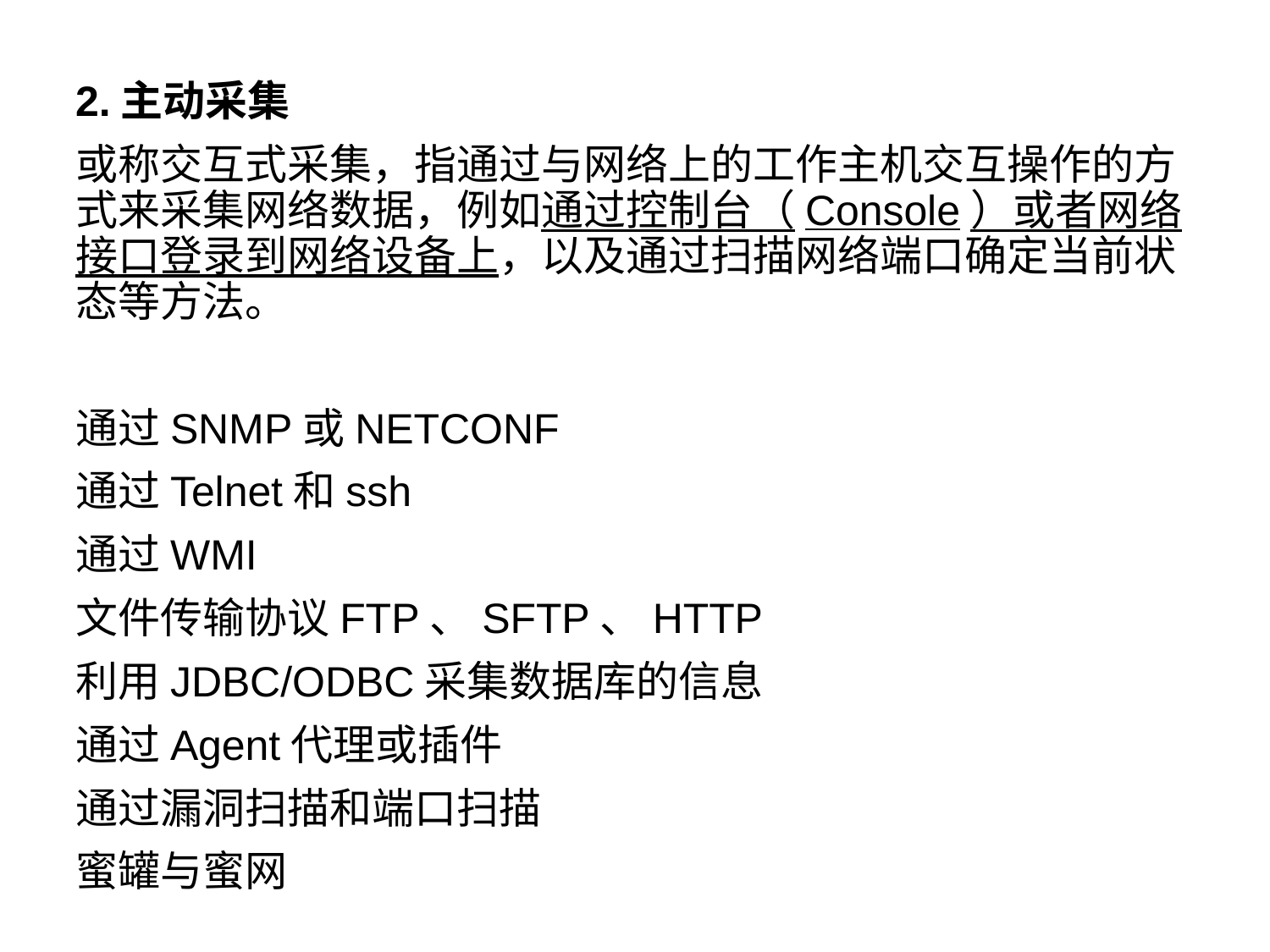

2.主动采集
或称交互式采集，指通过与网络上的工作主机交互操作的方式来采集网络数据，例如通过控制台（Console）或者网络接口登录到网络设备上，以及通过扫描网络端口确定当前状态等方法。

通过SNMP或NETCONF
通过Telnet和ssh
通过WMI
文件传输协议FTP、SFTP、HTTP
利用JDBC/ODBC采集数据库的信息
通过Agent代理或插件
通过漏洞扫描和端口扫描
蜜罐与蜜网